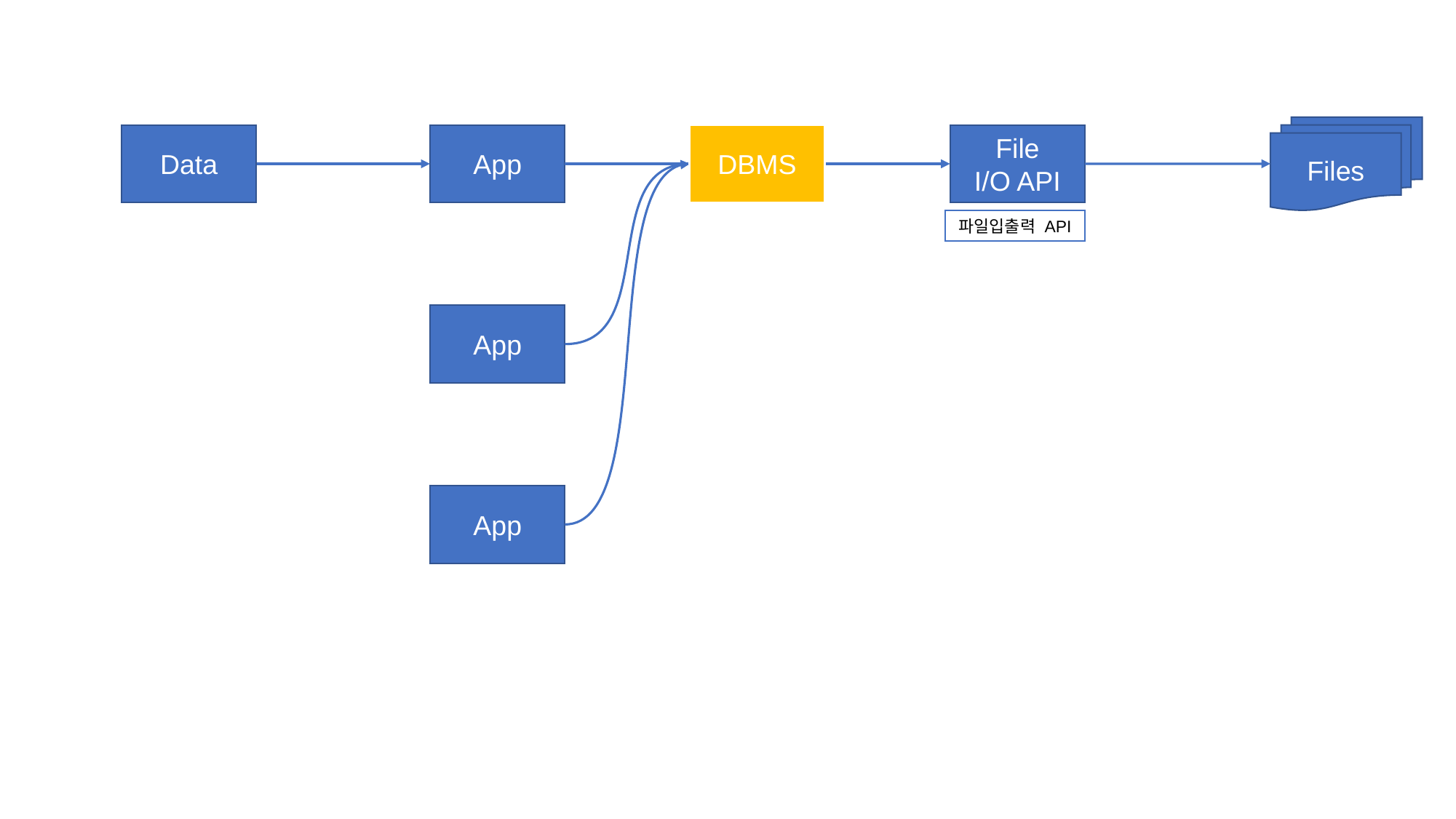

Files
Data
App
DBMS
File
I/O API
파일입출력 API
App
App